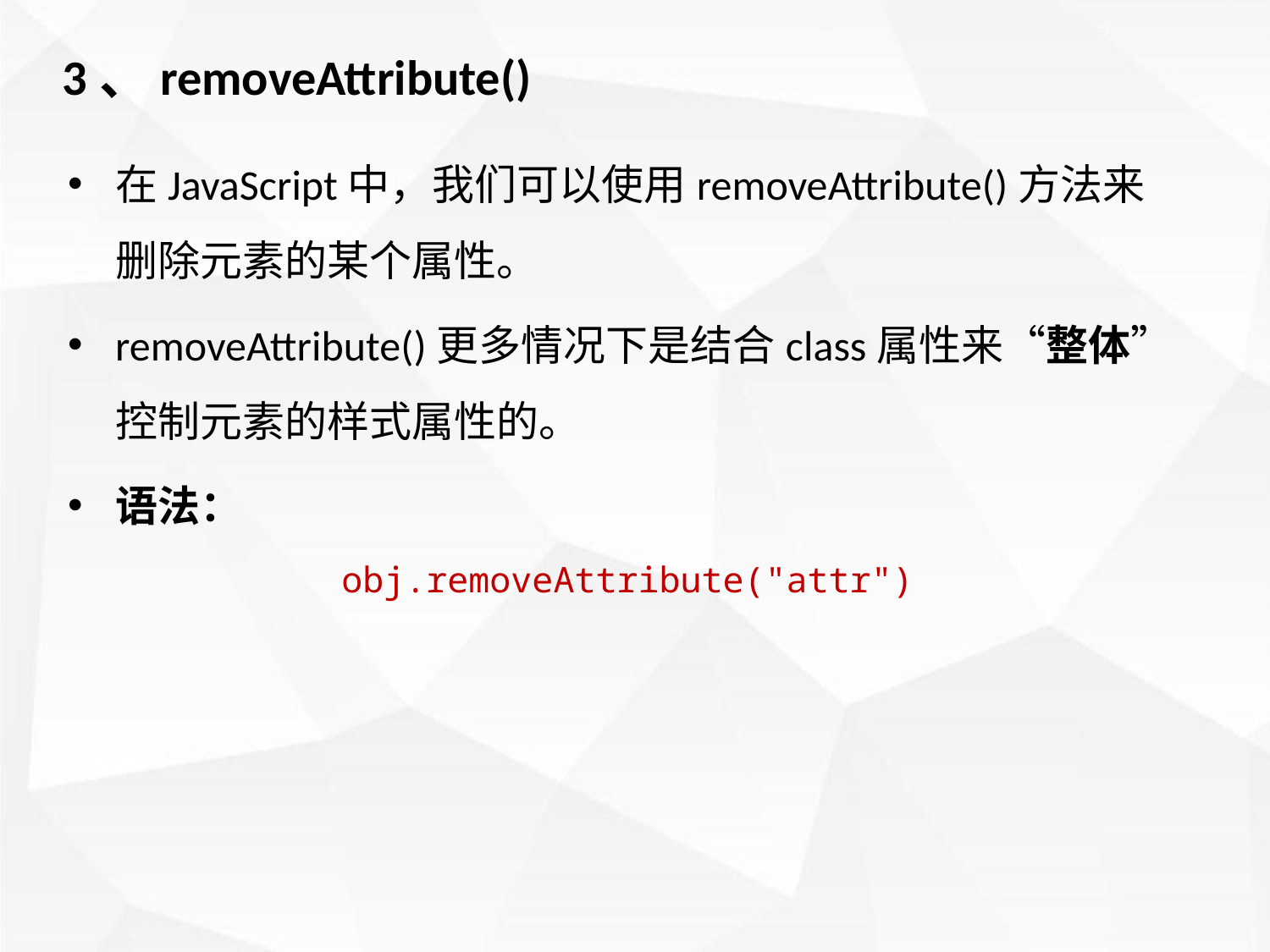

3、removeAttribute()
在JavaScript中，我们可以使用removeAttribute()方法来删除元素的某个属性。
removeAttribute()更多情况下是结合class属性来“整体”控制元素的样式属性的。
语法：
obj.removeAttribute("attr")